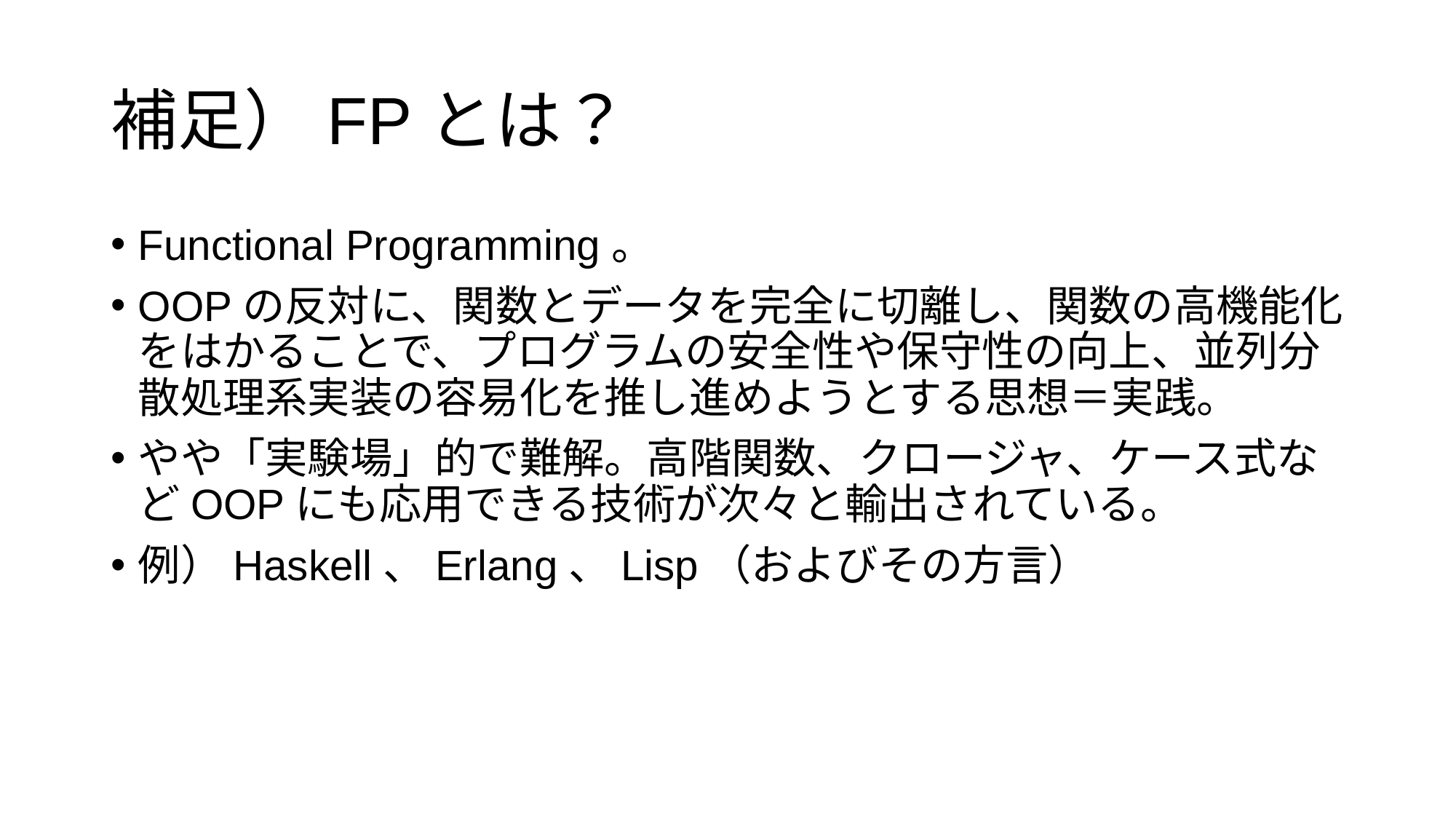

# 補足）FPとは？
Functional Programming。
OOPの反対に、関数とデータを完全に切離し、関数の高機能化をはかることで、プログラムの安全性や保守性の向上、並列分散処理系実装の容易化を推し進めようとする思想＝実践。
やや「実験場」的で難解。高階関数、クロージャ、ケース式などOOPにも応用できる技術が次々と輸出されている。
例）Haskell、Erlang、Lisp（およびその方言）